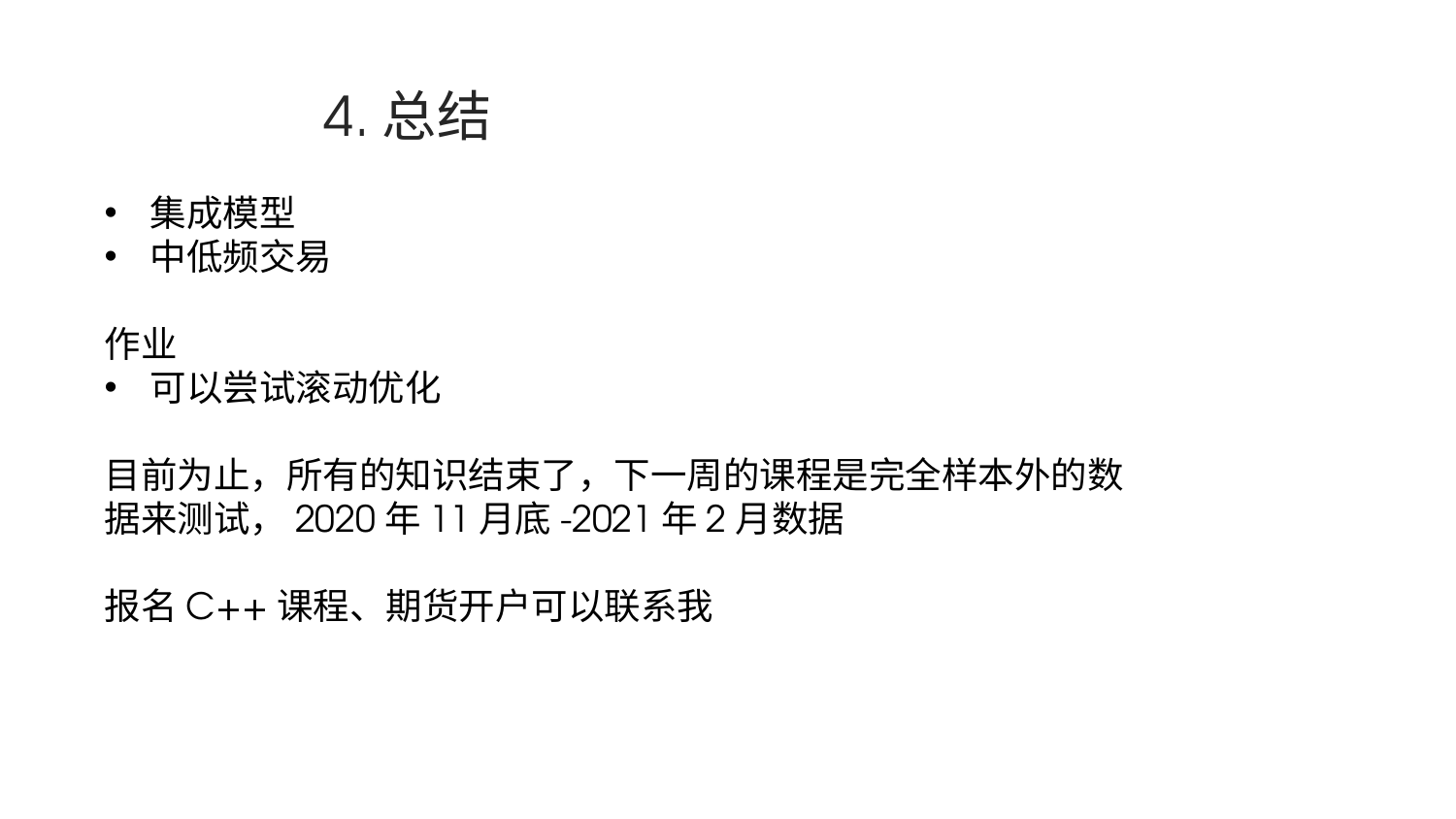

# 4.总结
集成模型
中低频交易

作业
可以尝试滚动优化

目前为止，所有的知识结束了，下一周的课程是完全样本外的数据来测试，2020年11月底-2021年2月数据

报名C++课程、期货开户可以联系我